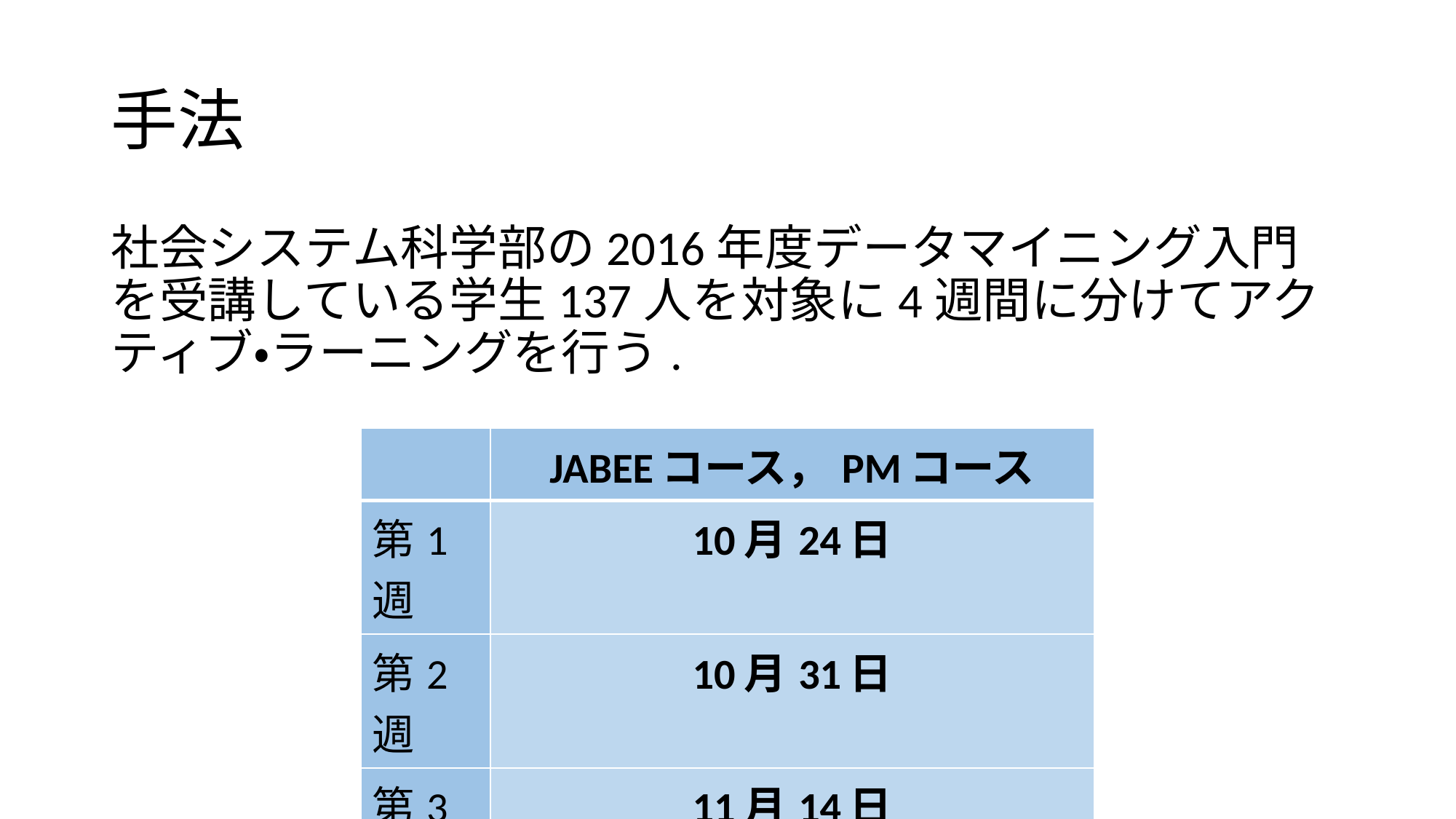

# 手法
社会システム科学部の2016年度データマイニング入門を受講している学生137人を対象に4週間に分けてアクティブ・ラーニングを行う.
|  | JABEEコース，PMコース |
| --- | --- |
| 第1週 | 10月24日 |
| 第2週 | 10月31日 |
| 第3週 | 11月14日 |
| 第4週 | 12月12日 |